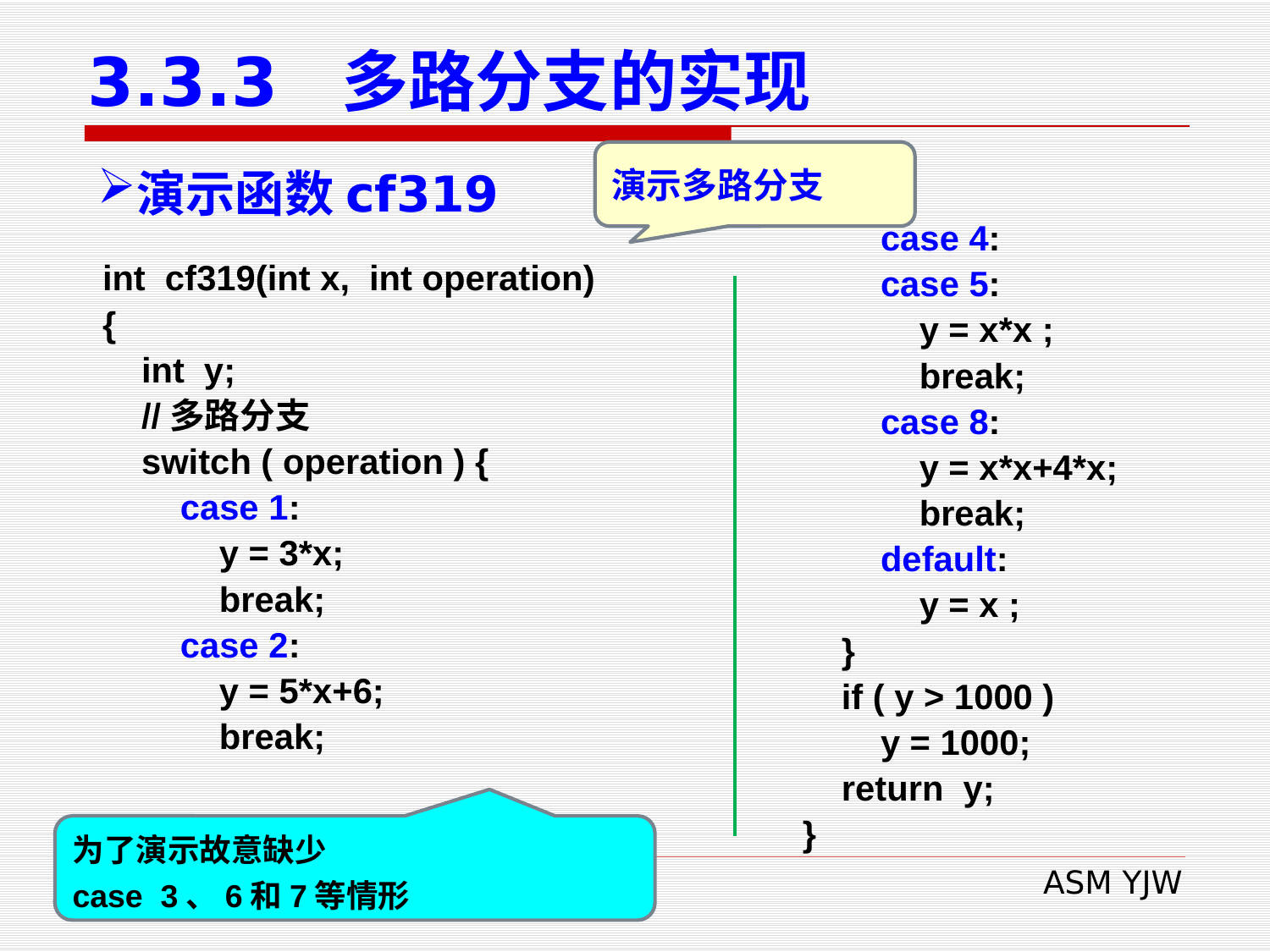

# 3.3.3  多路分支的实现
演示多路分支
演示函数cf319
        case 4:
        case 5:
            y = x*x ;
            break;
        case 8:
            y = x*x+4*x;
            break;
        default:
            y = x ;
    }
    if ( y > 1000 )
        y = 1000;
    return  y;
}
int  cf319(int x,  int operation)
{
    int  y;
    //多路分支
    switch ( operation ) {
        case 1:
            y = 3*x;
            break;
        case 2:
            y = 5*x+6;
            break;
为了演示故意缺少
case  3、6和7等情形